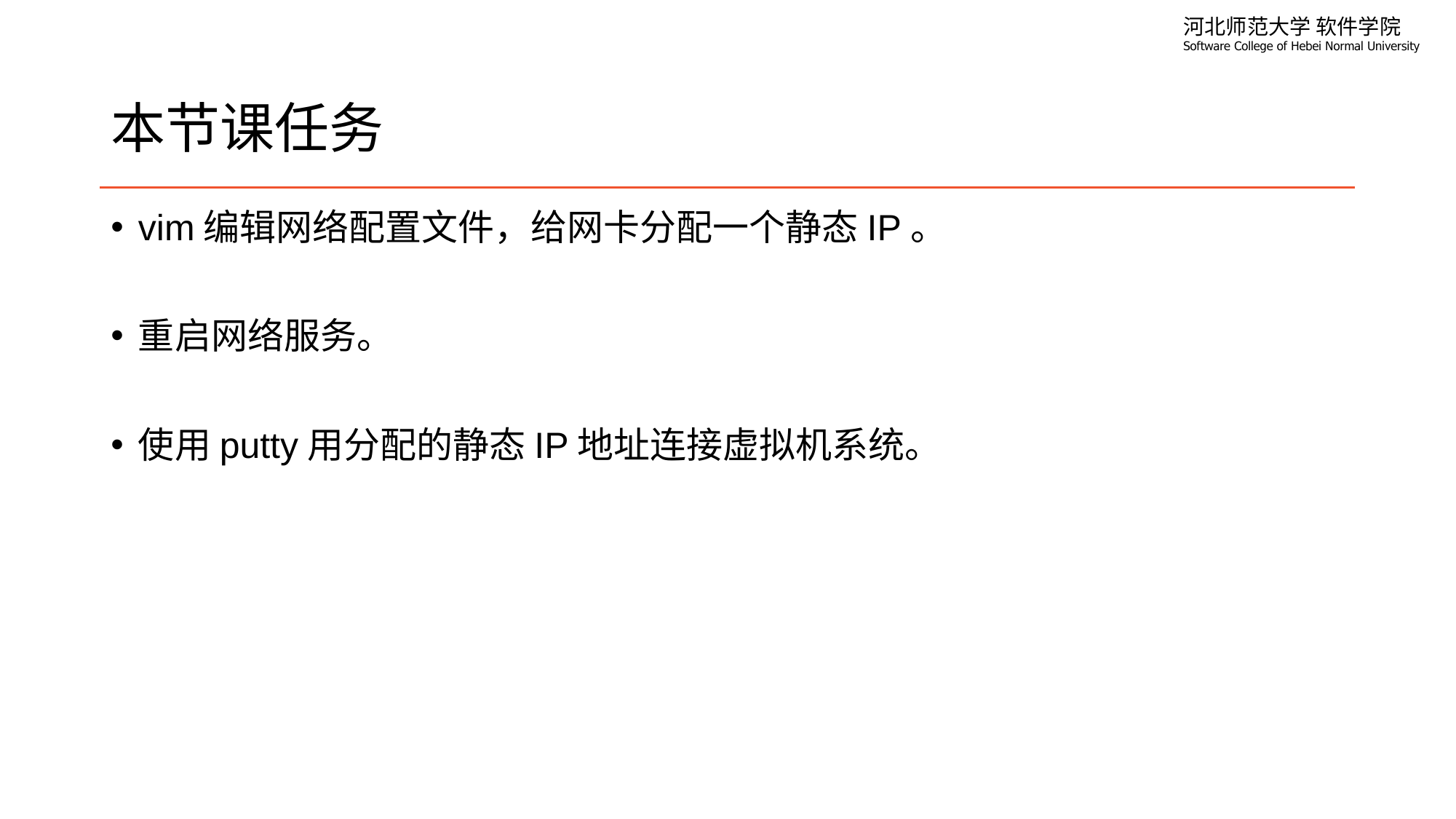

# 本节课任务
vim编辑网络配置文件，给网卡分配一个静态IP。

重启网络服务。

使用putty用分配的静态IP地址连接虚拟机系统。